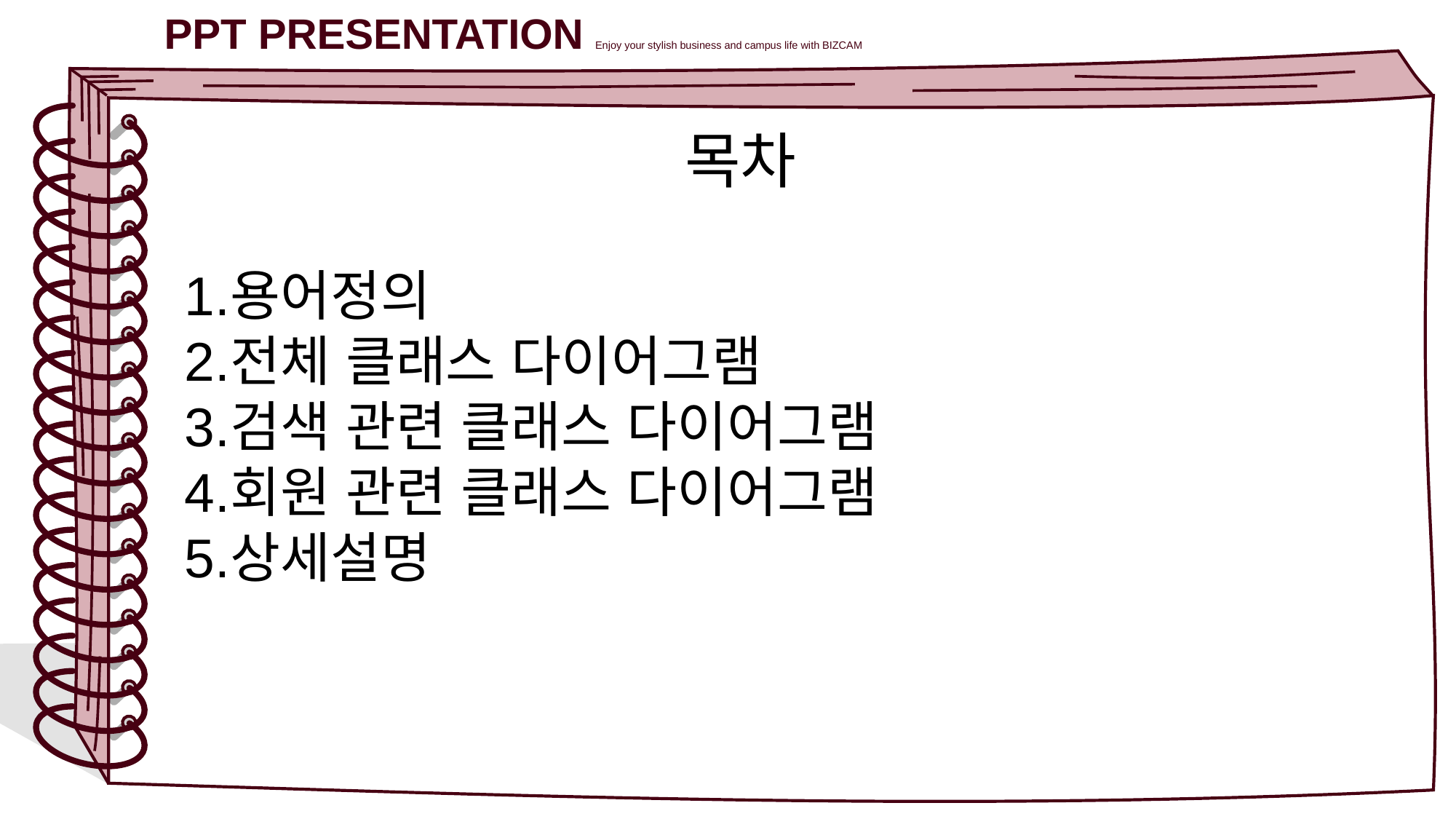

PPT PRESENTATION Enjoy your stylish business and campus life with BIZCAM

목차
용어정의
전체 클래스 다이어그램
검색 관련 클래스 다이어그램
회원 관련 클래스 다이어그램
상세설명